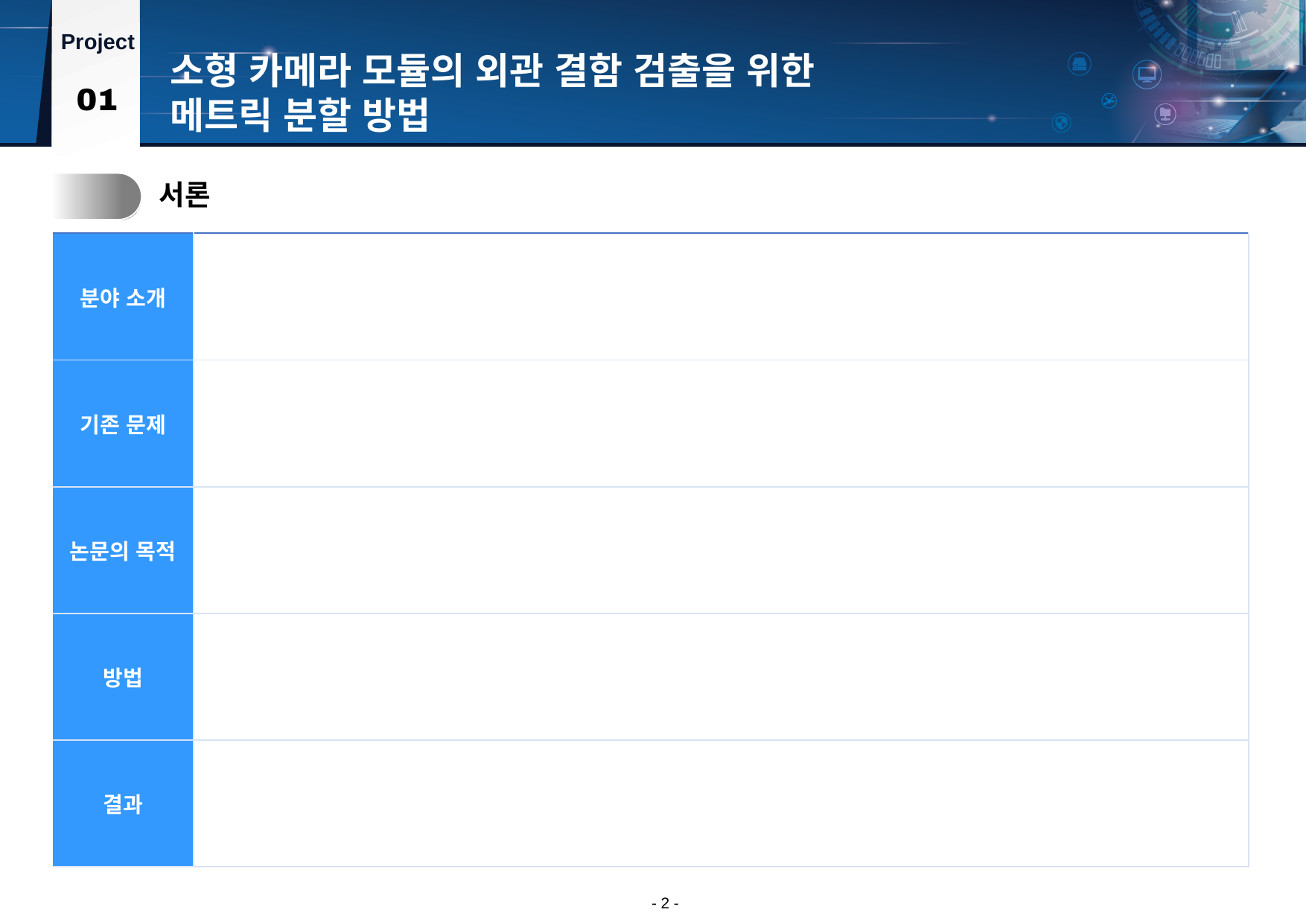

소형 카메라 모듈의 외관 결함 검출을 위한
메트릭 분할 방법
01

2.
서론
| 분야 소개 |  |
| --- | --- |
| 기존 문제 |  |
| 논문의 목적 |  |
| 방법 |  |
| 결과 |  |
- 2 -